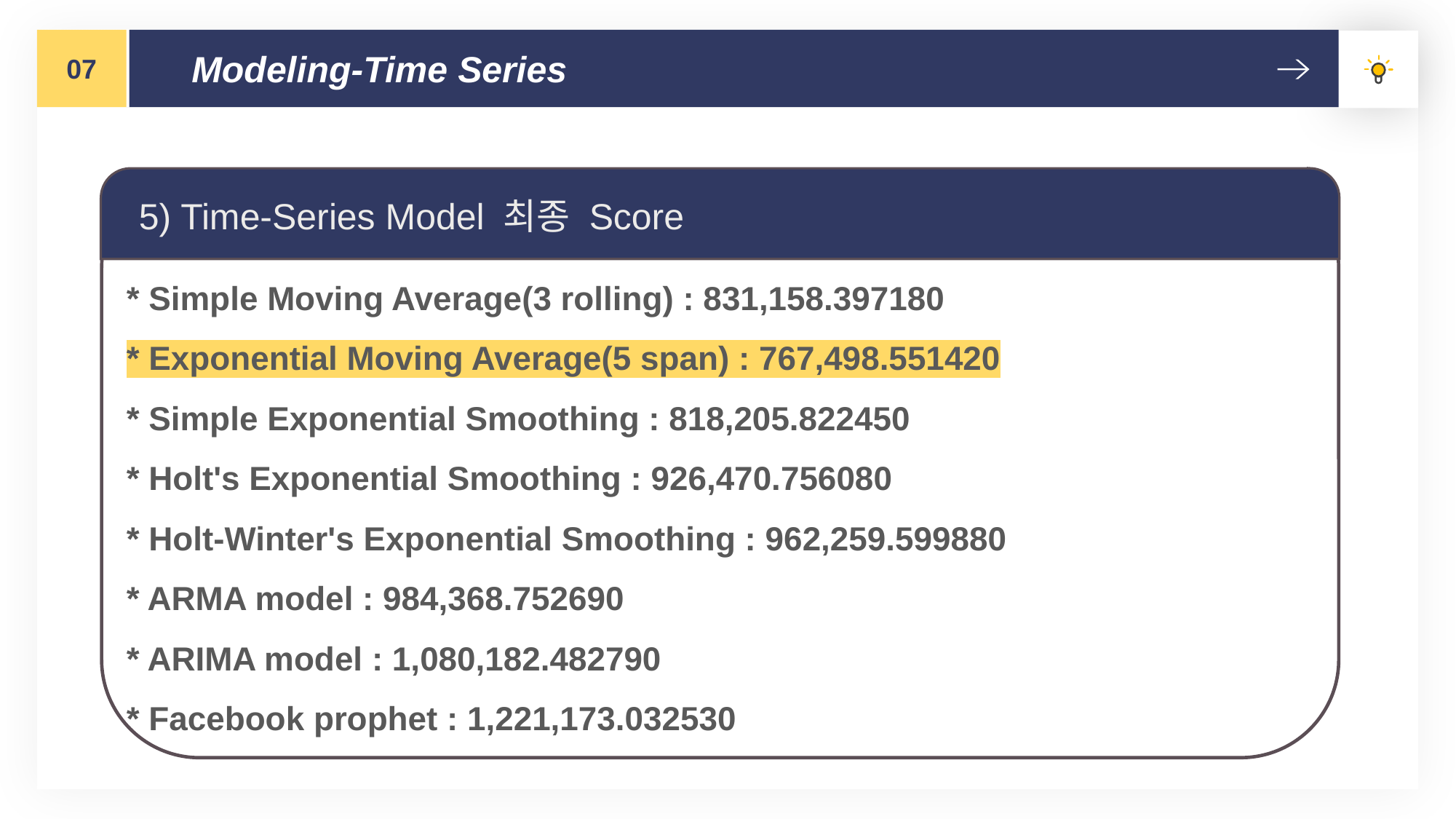

07
Modeling-Time Series

5) Time-Series Model 최종 Score
* Simple Moving Average(3 rolling) : 831,158.397180
* Exponential Moving Average(5 span) : 767,498.551420
* Simple Exponential Smoothing : 818,205.822450
* Holt's Exponential Smoothing : 926,470.756080
* Holt-Winter's Exponential Smoothing : 962,259.599880
* ARMA model : 984,368.752690
* ARIMA model : 1,080,182.482790
* Facebook prophet : 1,221,173.032530